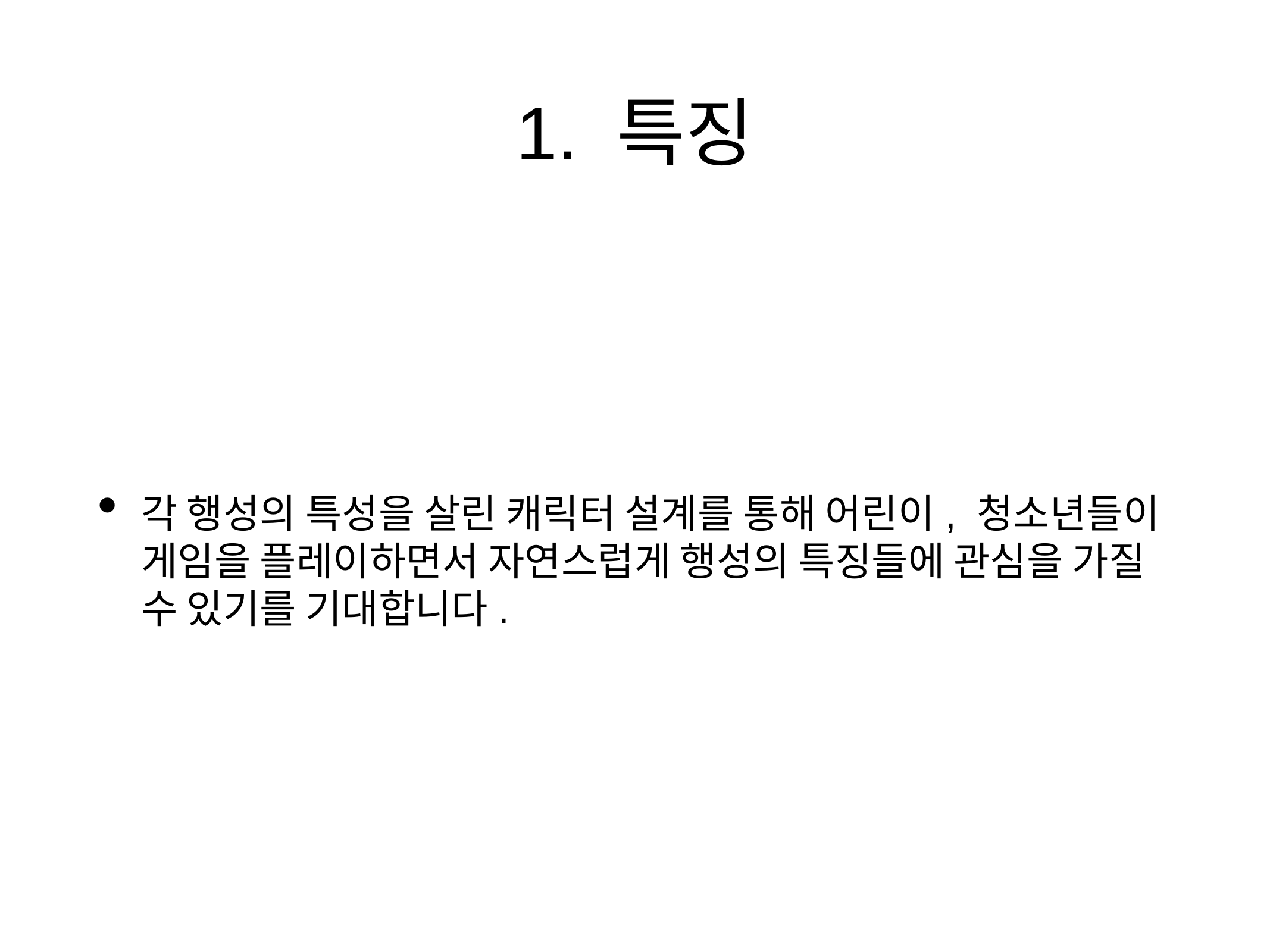

# 1. 특징
각 행성의 특성을 살린 캐릭터 설계를 통해 어린이, 청소년들이 게임을 플레이하면서 자연스럽게 행성의 특징들에 관심을 가질 수 있기를 기대합니다.